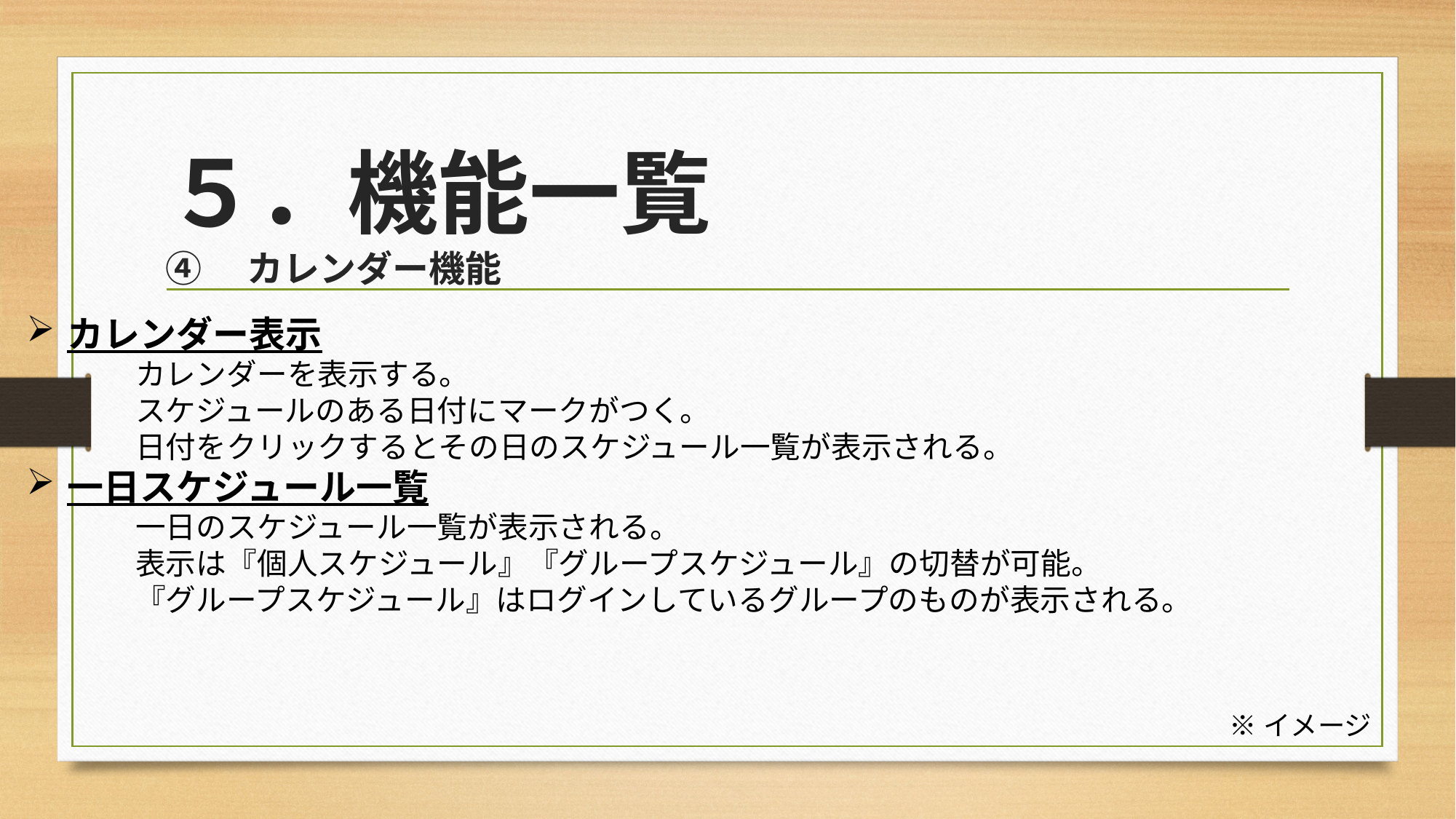

５．機能一覧
④　カレンダー機能
カレンダー表示
	カレンダーを表示する。
	スケジュールのある日付にマークがつく。
	日付をクリックするとその日のスケジュール一覧が表示される。
一日スケジュール一覧
	一日のスケジュール一覧が表示される。
	表示は『個人スケジュール』『グループスケジュール』の切替が可能。
	『グループスケジュール』はログインしているグループのものが表示される。
※イメージ